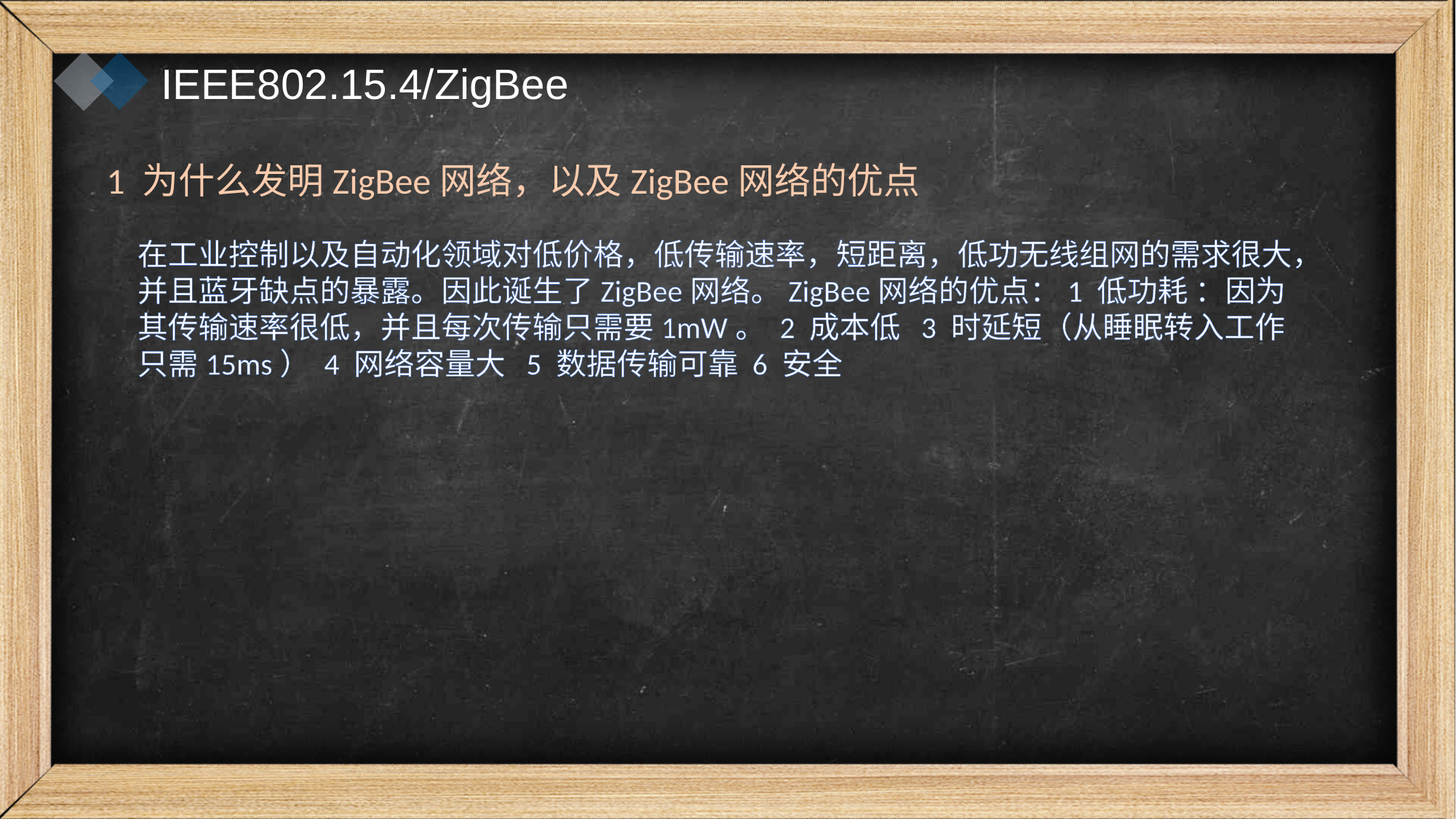

IEEE802.15.4/ZigBee

1 为什么发明ZigBee网络，以及ZigBee网络的优点
在工业控制以及自动化领域对低价格，低传输速率，短距离，低功无线组网的需求很大，并且蓝牙缺点的暴露。因此诞生了ZigBee网络。ZigBee网络的优点：1 低功耗 ：因为其传输速率很低，并且每次传输只需要1mW。 2 成本低  3 时延短（从睡眠转入工作只需15ms） 4 网络容量大  5 数据传输可靠 6 安全